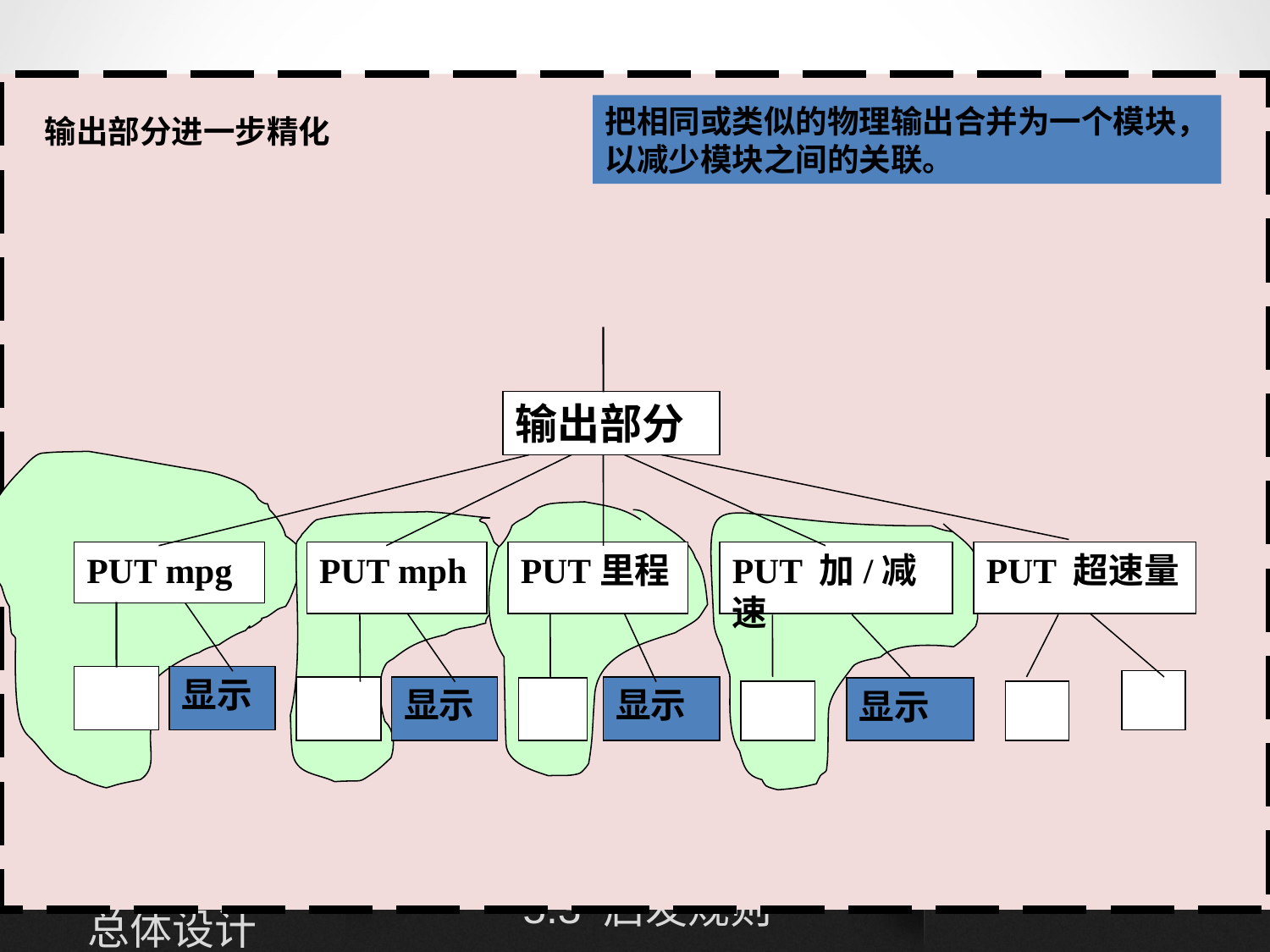

把相同或类似的物理输出合并为一个模块，
以减少模块之间的关联。
输出部分进一步精化

输出部分

PUT mpg
PUT mph

PUT里程
PUT 加/减速

PUT 超速量

显示

显示
显示

显示

第5章
总体设计
5.3 启发规则